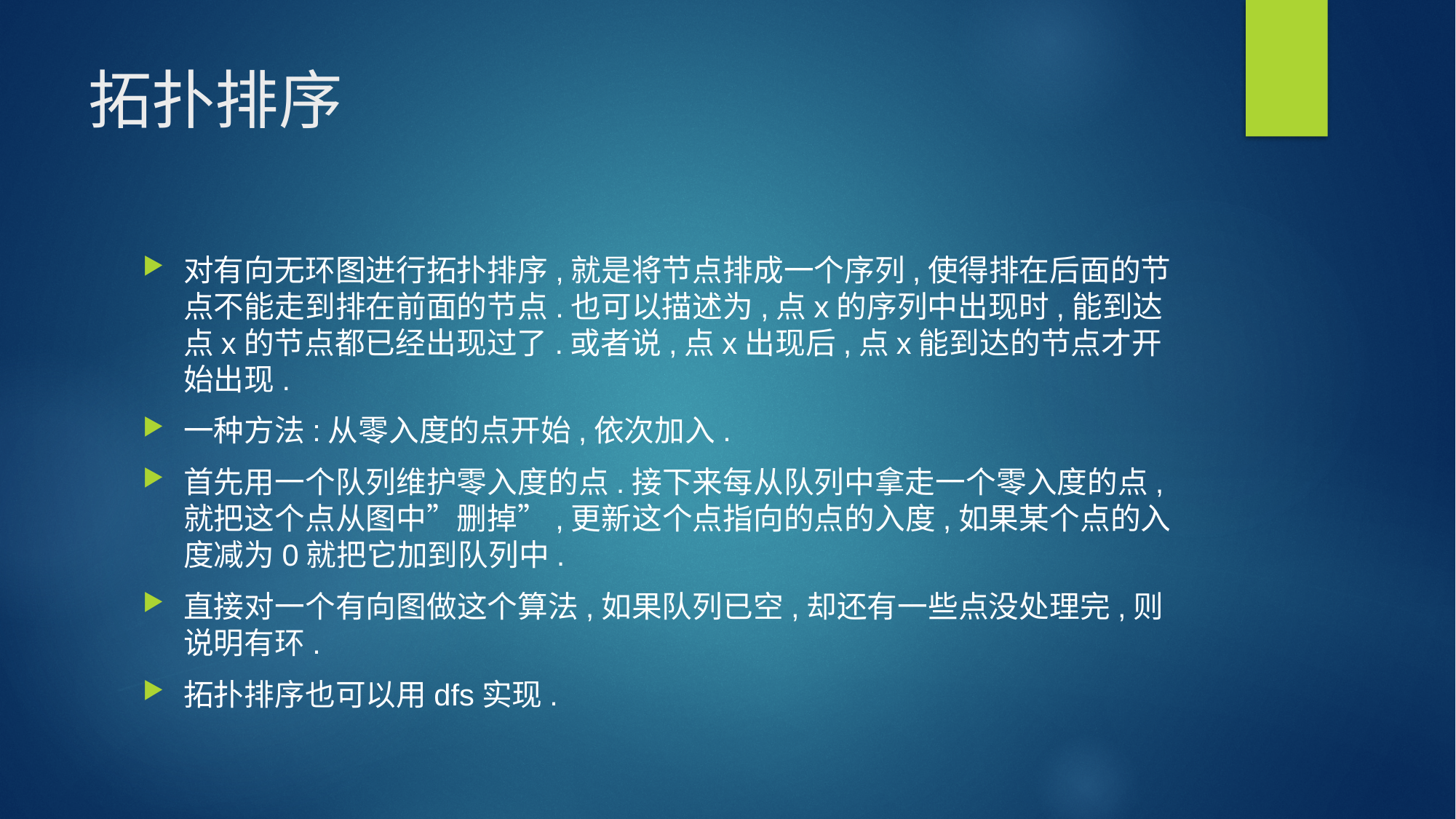

# 拓扑排序
对有向无环图进行拓扑排序,就是将节点排成一个序列,使得排在后面的节点不能走到排在前面的节点.也可以描述为,点x的序列中出现时,能到达点x的节点都已经出现过了.或者说,点x出现后,点x能到达的节点才开始出现.
一种方法:从零入度的点开始,依次加入.
首先用一个队列维护零入度的点.接下来每从队列中拿走一个零入度的点,就把这个点从图中”删掉”,更新这个点指向的点的入度,如果某个点的入度减为0就把它加到队列中.
直接对一个有向图做这个算法,如果队列已空,却还有一些点没处理完,则说明有环.
拓扑排序也可以用dfs实现.